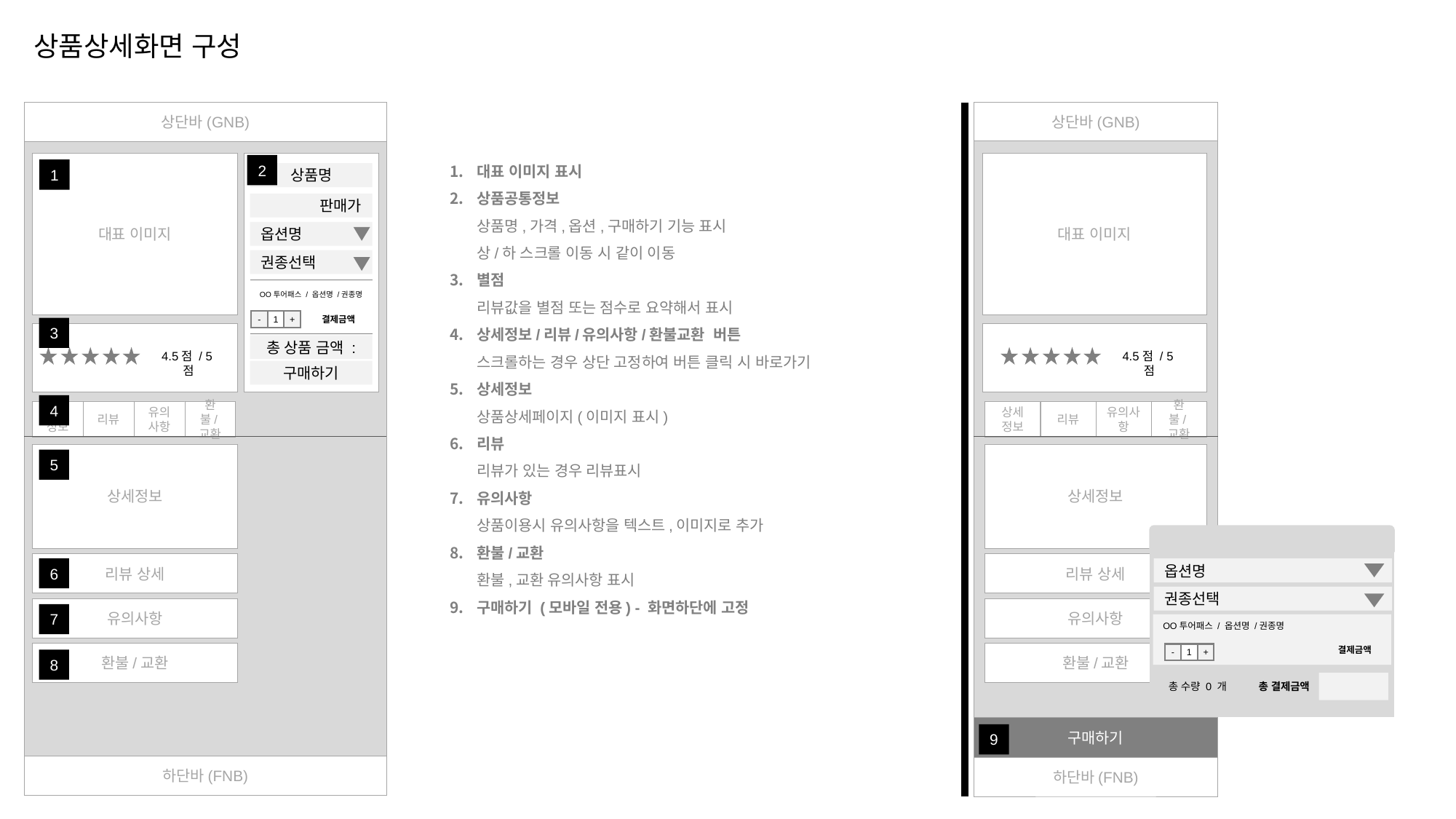

상품상세화면 구성
상단바(GNB)
상단바(GNB)

대표 이미지 표시
상품공통정보
상품명,가격,옵션,구매하기 기능 표시
상/하 스크롤 이동 시 같이 이동
별점
리뷰값을 별점 또는 점수로 요약해서 표시
상세정보/리뷰/유의사항/환불교환  버튼
스크롤하는 경우 상단 고정하여 버튼 클릭 시 바로가기
상세정보
상품상세페이지(이미지 표시)
리뷰
리뷰가 있는 경우 리뷰표시
유의사항
상품이용시 유의사항을 텍스트,이미지로 추가
환불/교환
환불,교환 유의사항 표시
구매하기 (모바일 전용) - 화면하단에 고정
대표 이미지

상품명
판매가
옵션명

권종선택

OO투어패스 / 옵션명 /권종명
결제금액
-
1
+
총 상품 금액 :
구매하기
대표 이미지
2
1
3

4.5점 / 5점

4.5점 / 5점

4
상세
정보
리뷰
유의사항
환불/교환
상세
정보
리뷰
유의사항
환불/교환
상세정보
상세정보
5

옵션명

권종선택

OO투어패스 / 옵션명 /권종명
결제금액
-
1
+

총 수량 0 개
 총 결제금액
리뷰 상세
리뷰 상세
6
유의사항
유의사항
7
환불/교환
환불/교환
8
구매하기
9
하단바(FNB)
하단바(FNB)